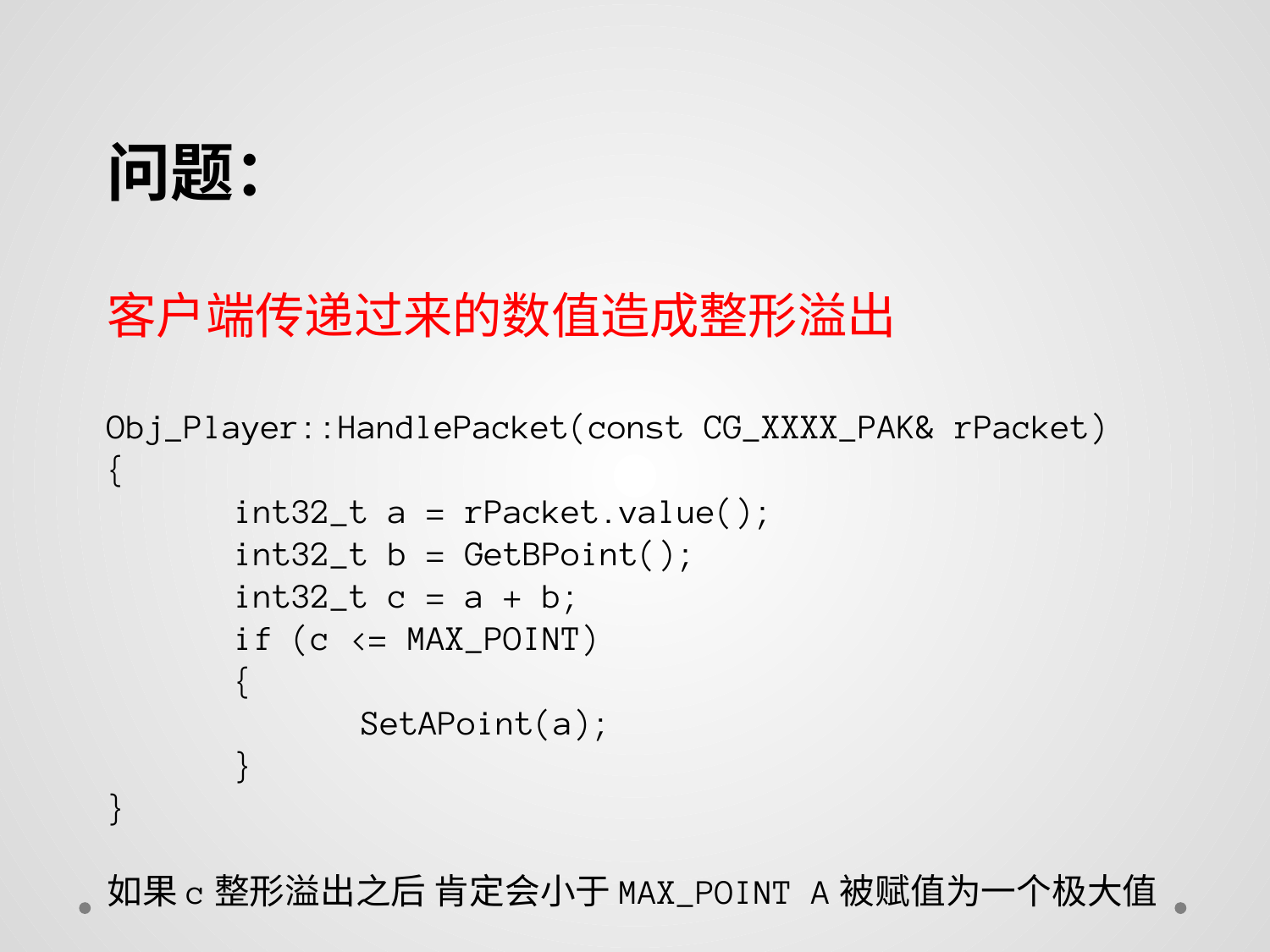

问题：

客户端传递过来的数值造成整形溢出

Obj_Player::HandlePacket(const CG_XXXX_PAK& rPacket)
{
	int32_t a = rPacket.value();
	int32_t b = GetBPoint();
	int32_t c = a + b;
	if (c <= MAX_POINT)
	{
		SetAPoint(a);
	}
}

如果c整形溢出之后 肯定会小于MAX_POINT A被赋值为一个极大值